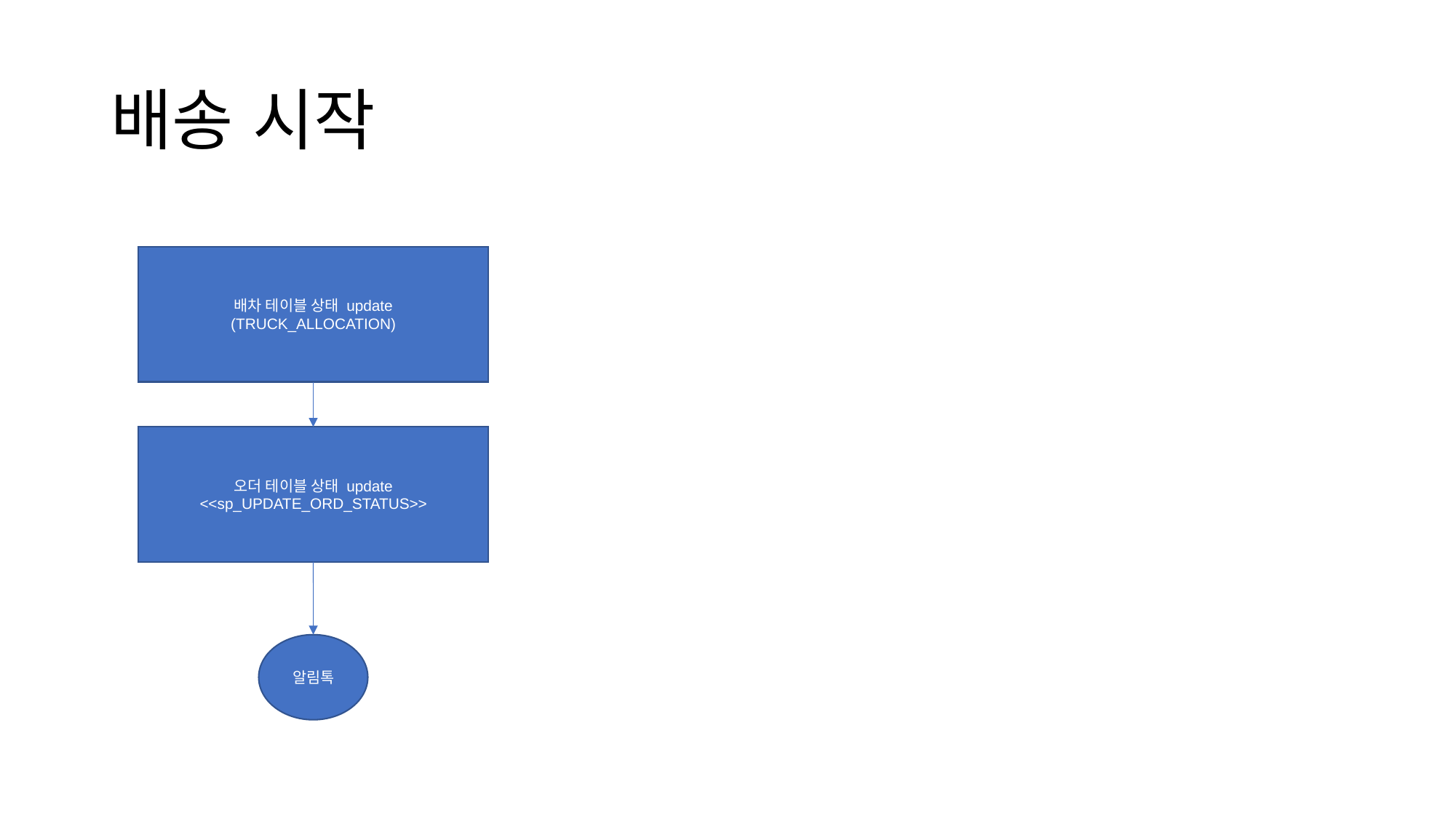

# 배송 시작
배차 테이블 상태 update
(TRUCK_ALLOCATION)
오더 테이블 상태 update
<<sp_UPDATE_ORD_STATUS>>
알림톡